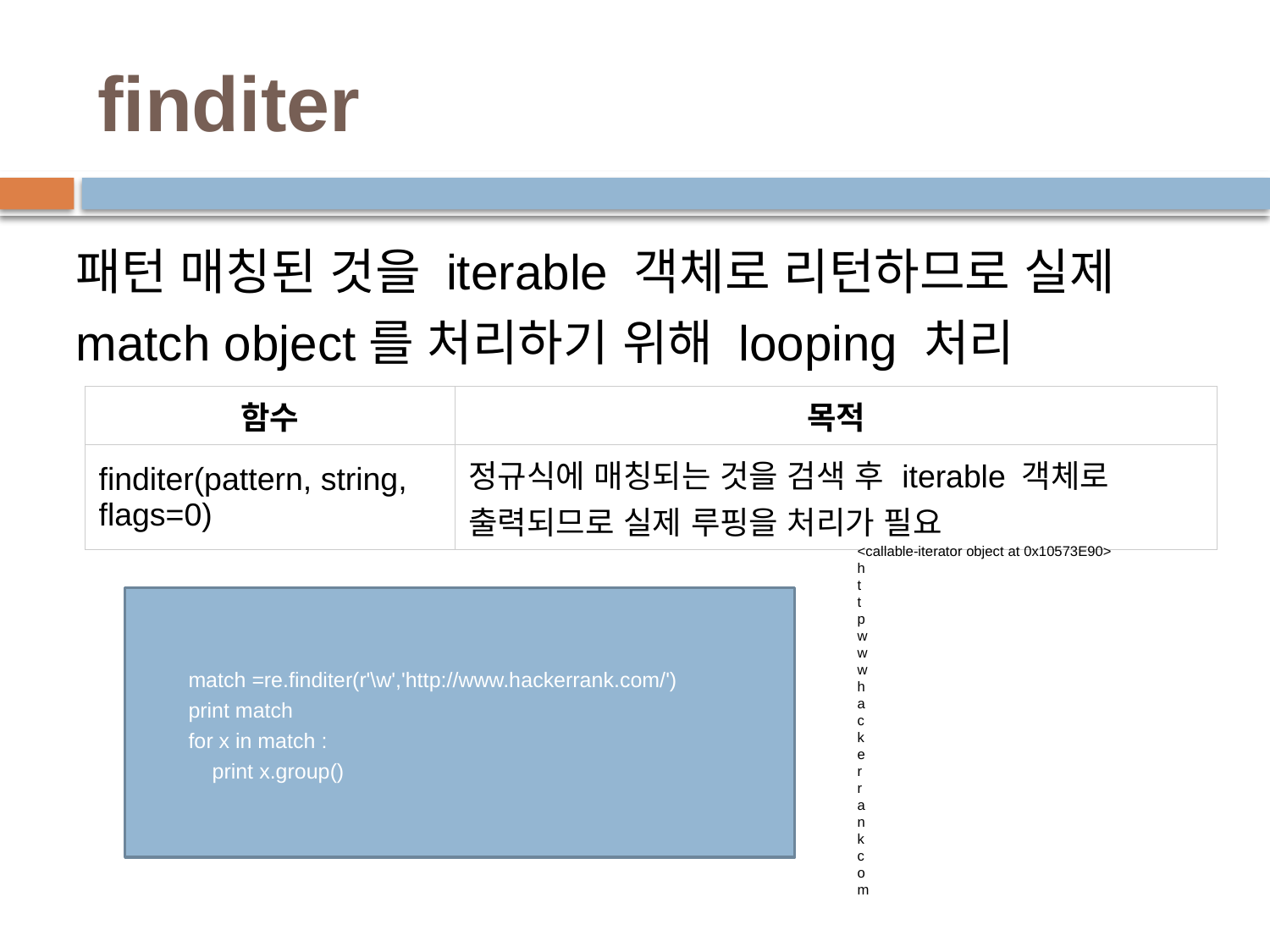

# finditer
패턴 매칭된 것을 iterable 객체로 리턴하므로 실제 match object를 처리하기 위해 looping 처리
| 함수 | 목적 |
| --- | --- |
| finditer(pattern, string, flags=0) | 정규식에 매칭되는 것을 검색 후 iterable 객체로 출력되므로 실제 루핑을 처리가 필요 |
<callable-iterator object at 0x10573E90>
h
t
t
p
w
w
w
h
a
c
k
e
r
r
a
n
k
c
o
m
match =re.finditer(r'\w','http://www.hackerrank.com/')
print match
for x in match :
    print x.group()